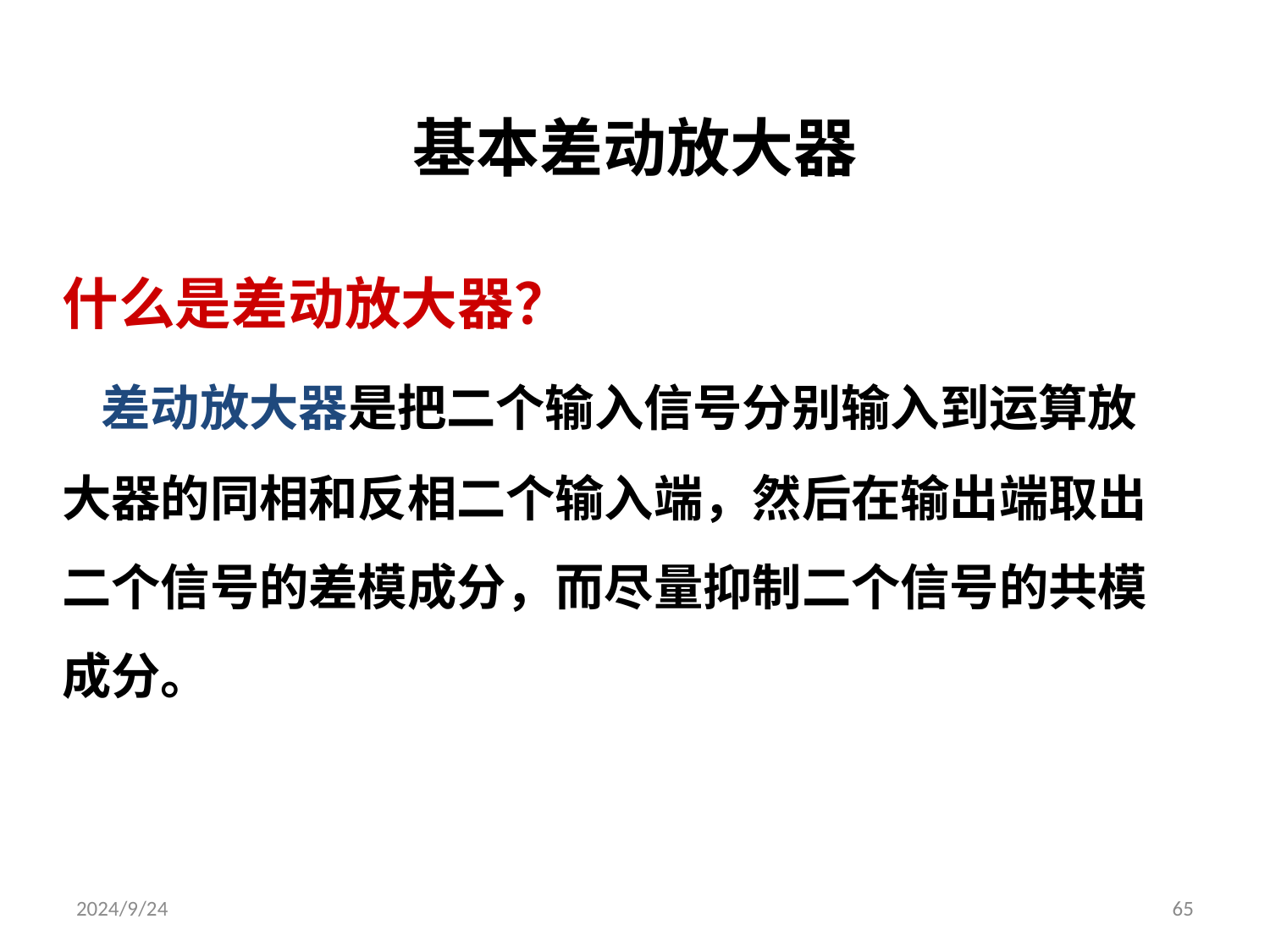

# 基本差动放大器
什么是差动放大器？
  差动放大器是把二个输入信号分别输入到运算放大器的同相和反相二个输入端，然后在输出端取出二个信号的差模成分，而尽量抑制二个信号的共模成分。

2024/9/24
65